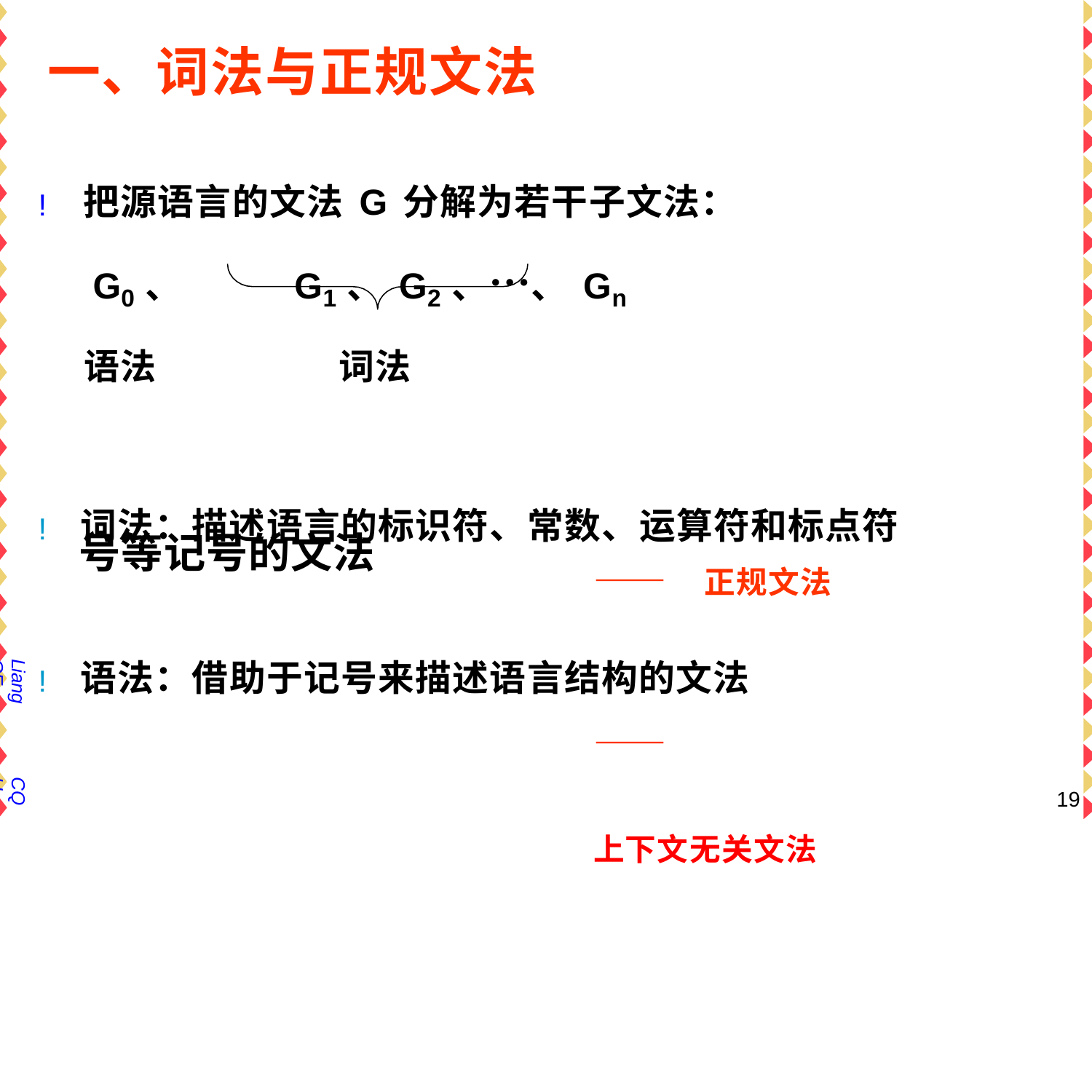

# 一、词法与正规文法
!	把源语言的文法G分解为若干子文法：
G0、	G1、G2、…、Gn

语法
词法
!	词法：描述语言的标识符、常数、运算符和标点符
号等记号的文法
——	正规文法
!	语法：借助于记号来描述语言结构的文法
——	上下文无关文法
Liang GE
CQU
19